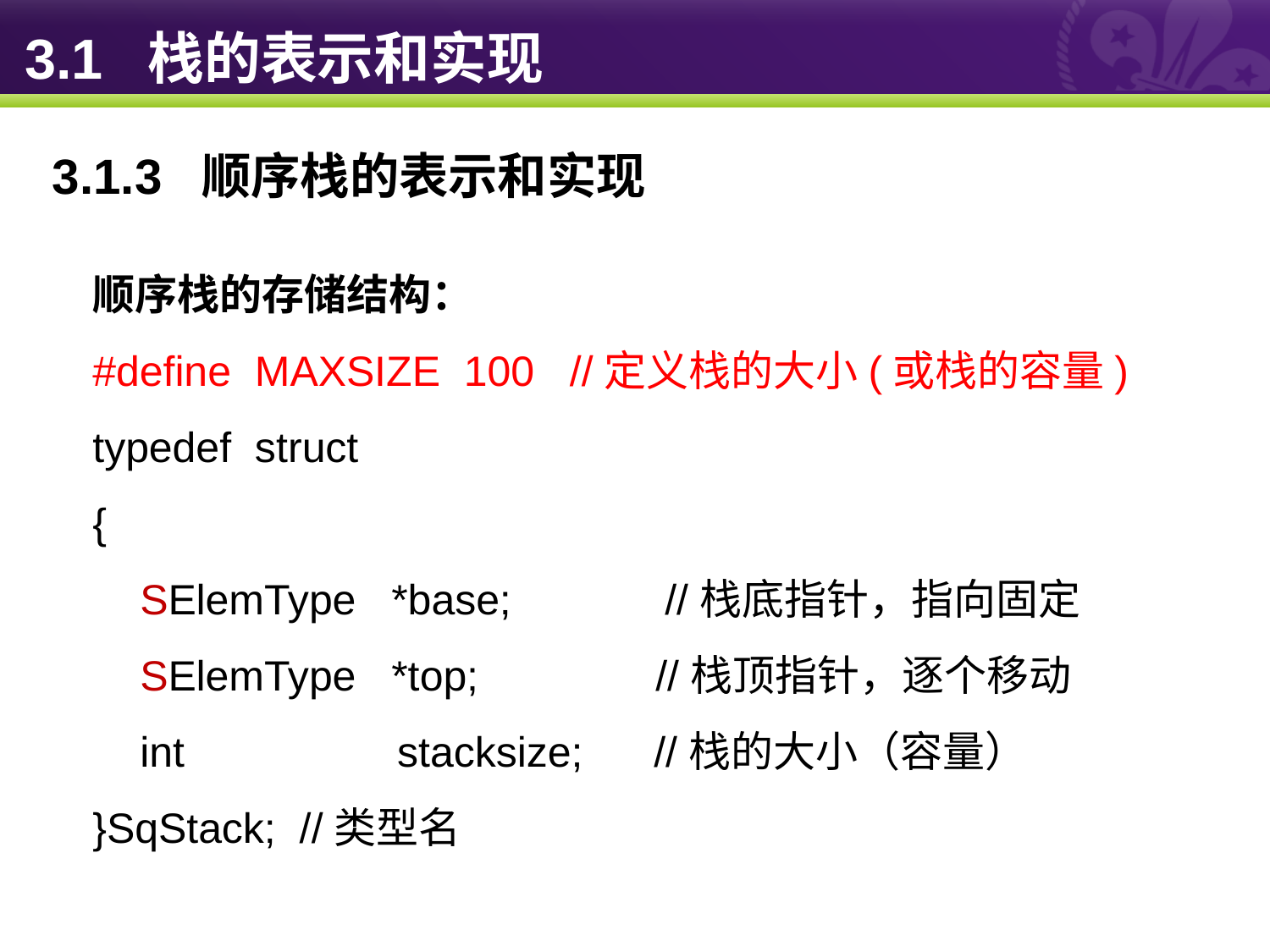

# 3.1  栈的表示和实现
3.1.3  顺序栈的表示和实现
顺序栈的存储结构：
#define  MAXSIZE  100   //定义栈的大小(或栈的容量)
typedef  struct
{
    SElemType   *base;             //栈底指针，指向固定
    SElemType   *top;               //栈顶指针，逐个移动
    int                  stacksize;      //栈的大小（容量）
}SqStack;  //类型名